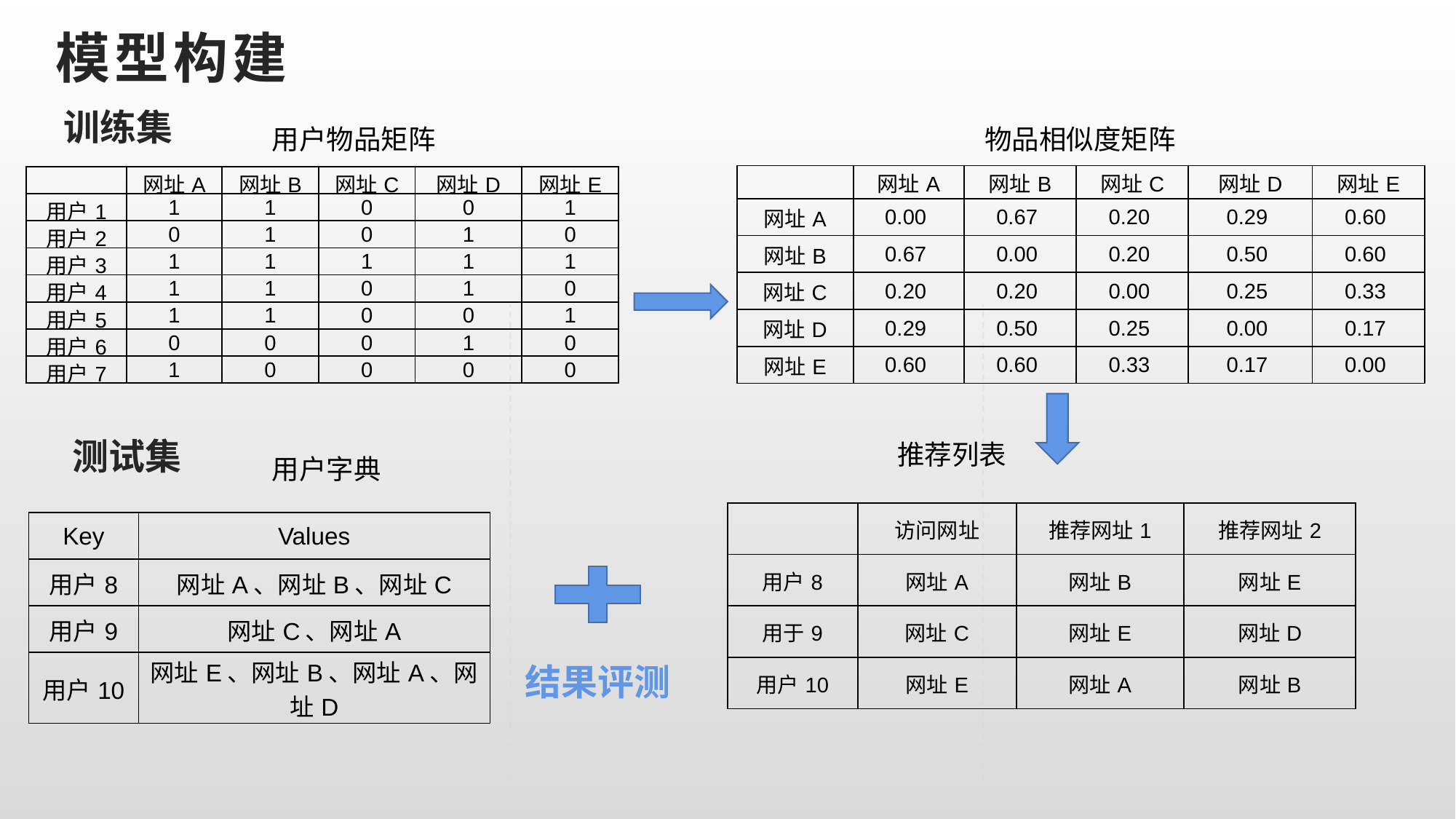

模型构建
训练集
用户物品矩阵
物品相似度矩阵
|  | 网址A | 网址B | 网址C | 网址D | 网址E |
| --- | --- | --- | --- | --- | --- |
| 网址A | 0.00 | 0.67 | 0.20 | 0.29 | 0.60 |
| 网址B | 0.67 | 0.00 | 0.20 | 0.50 | 0.60 |
| 网址C | 0.20 | 0.20 | 0.00 | 0.25 | 0.33 |
| 网址D | 0.29 | 0.50 | 0.25 | 0.00 | 0.17 |
| 网址E | 0.60 | 0.60 | 0.33 | 0.17 | 0.00 |
|  | 网址A | 网址B | 网址C | 网址D | 网址E |
| --- | --- | --- | --- | --- | --- |
| 用户1 | 1 | 1 | 0 | 0 | 1 |
| 用户2 | 0 | 1 | 0 | 1 | 0 |
| 用户3 | 1 | 1 | 1 | 1 | 1 |
| 用户4 | 1 | 1 | 0 | 1 | 0 |
| 用户5 | 1 | 1 | 0 | 0 | 1 |
| 用户6 | 0 | 0 | 0 | 1 | 0 |
| 用户7 | 1 | 0 | 0 | 0 | 0 |

测试集
推荐列表
用户字典
|  | 访问网址 | 推荐网址1 | 推荐网址2 |
| --- | --- | --- | --- |
| 用户8 | 网址A | 网址B | 网址E |
| 用于9 | 网址C | 网址E | 网址D |
| 用户10 | 网址E | 网址A | 网址B |
| Key | Values |
| --- | --- |
| 用户8 | 网址A、网址B、网址C |
| 用户9 | 网址C、网址A |
| 用户10 | 网址E、网址B、网址A、网址D |

结果评测